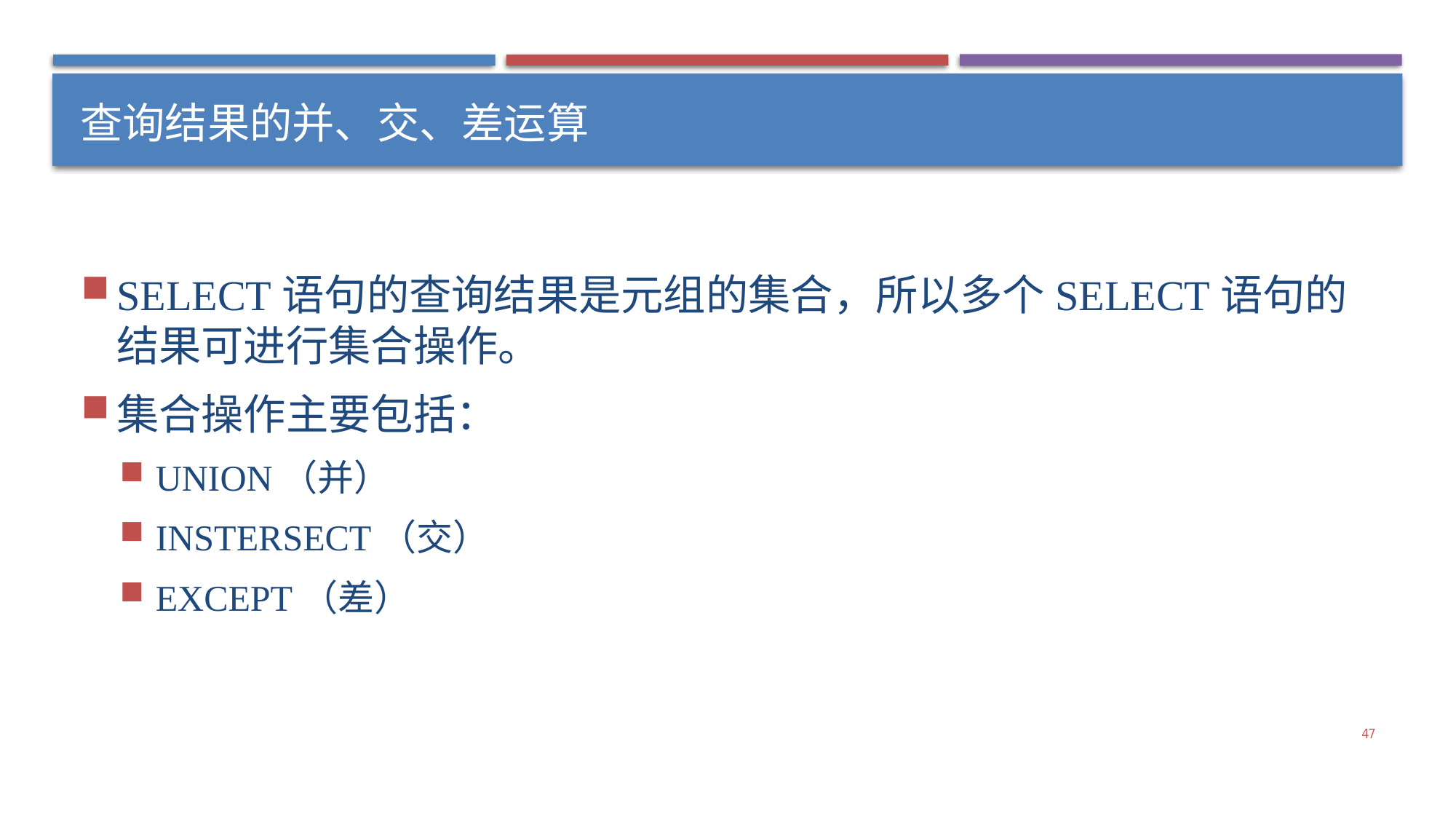

# 查询结果的并、交、差运算
SELECT语句的查询结果是元组的集合，所以多个SELECT语句的结果可进行集合操作。
集合操作主要包括：
UNION（并）
INSTERSECT（交）
EXCEPT（差）
47
47/76